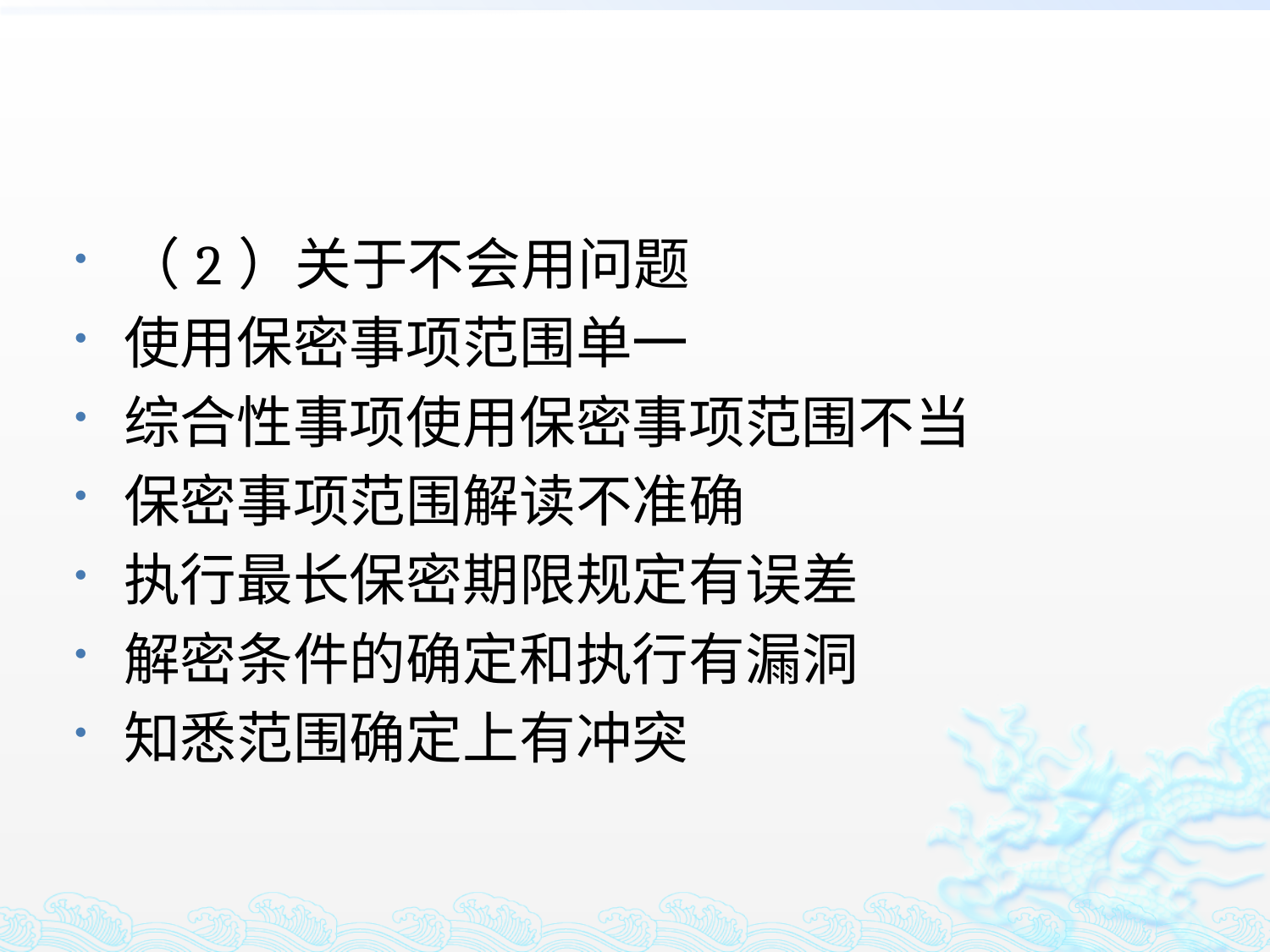

#
（2）关于不会用问题
使用保密事项范围单一
综合性事项使用保密事项范围不当
保密事项范围解读不准确
执行最长保密期限规定有误差
解密条件的确定和执行有漏洞
知悉范围确定上有冲突